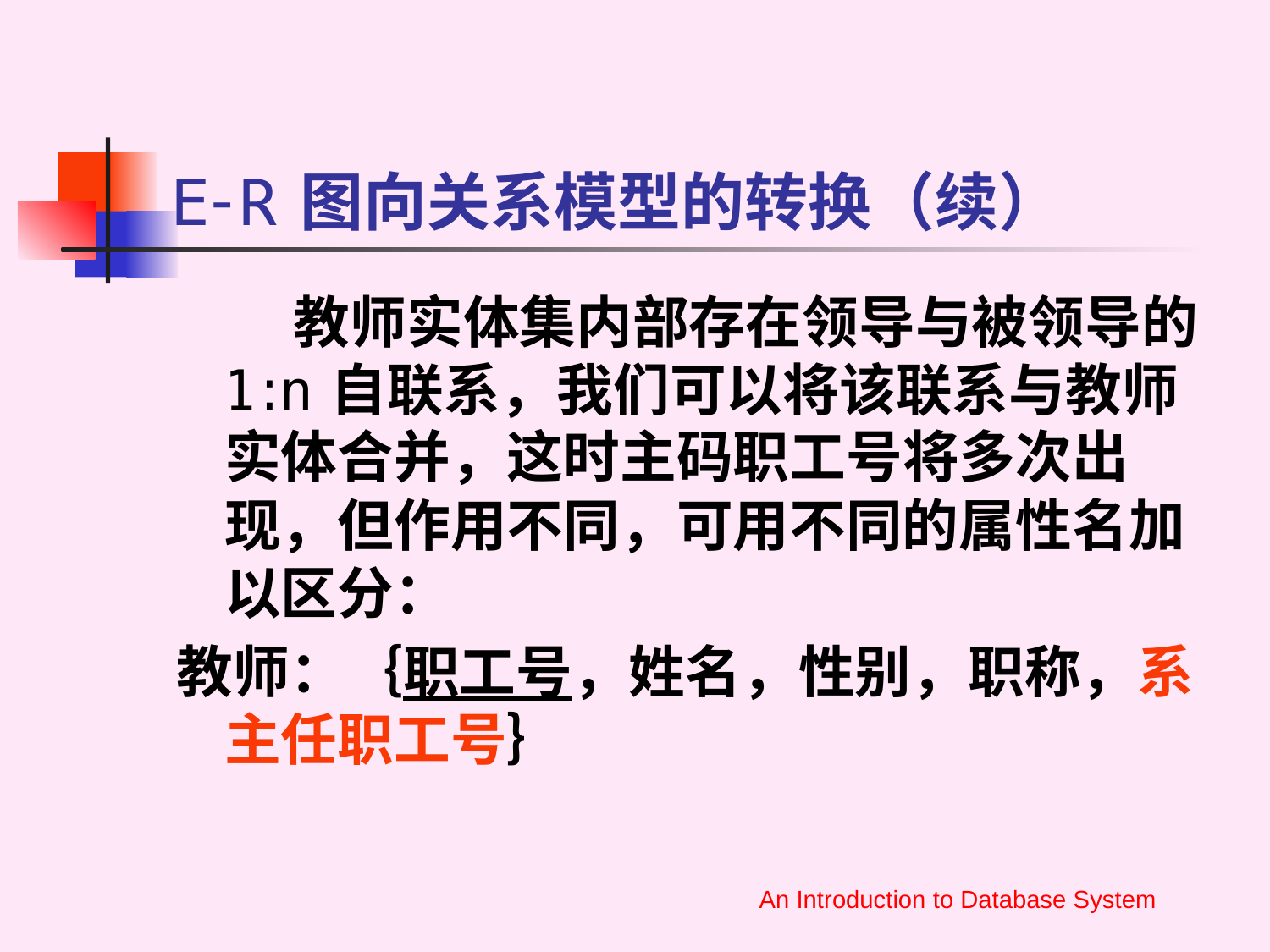

# E-R图向关系模型的转换（续）
        教师实体集内部存在领导与被领导的1:n自联系，我们可以将该联系与教师实体合并，这时主码职工号将多次出现，但作用不同，可用不同的属性名加以区分：
教师：｛职工号，姓名，性别，职称，系主任职工号｝
An Introduction to Database System